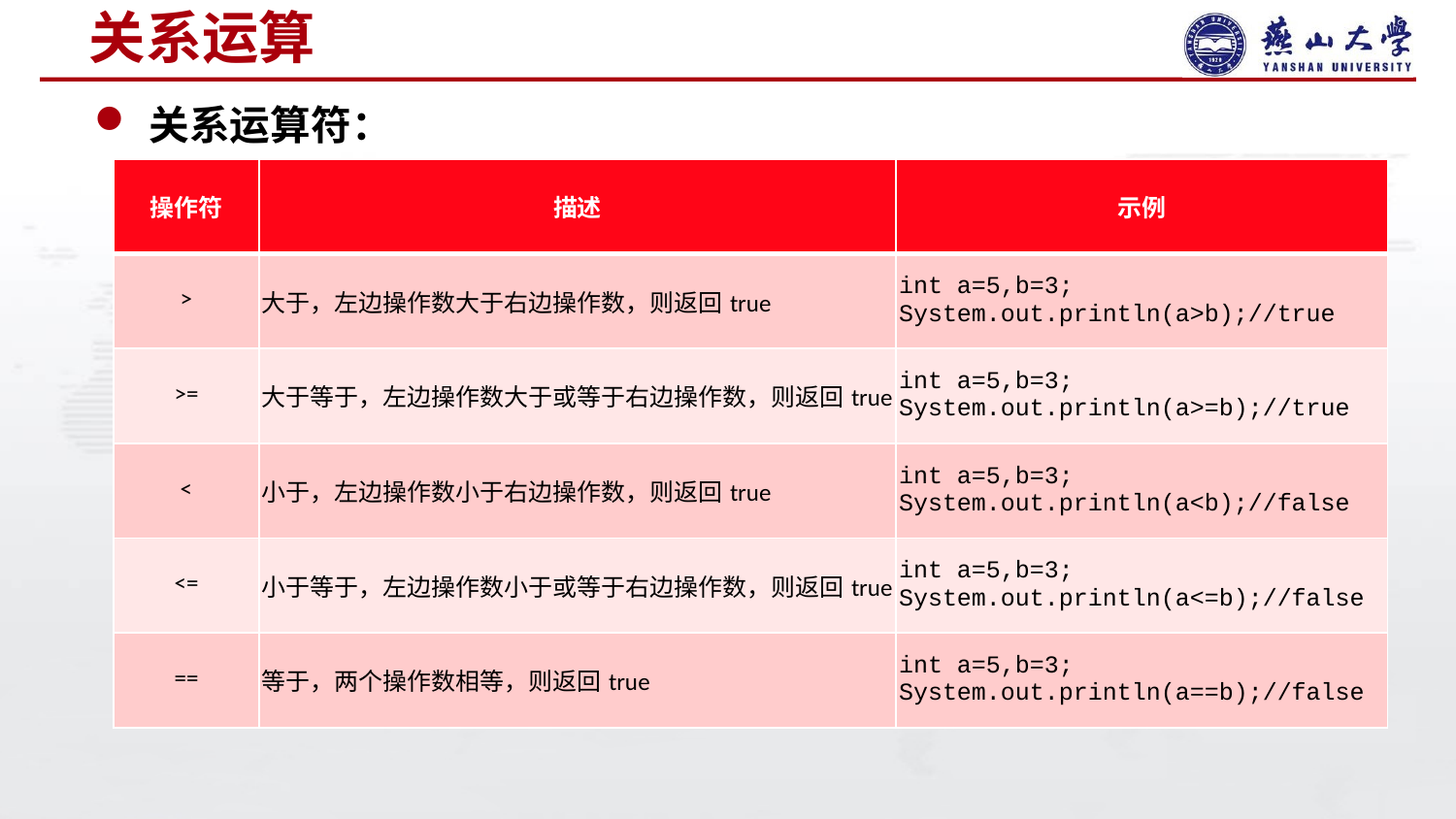

# 关系运算
关系运算符：

| 操作符 | 描述 | 示例 |
| --- | --- | --- |
| > | 大于，左边操作数大于右边操作数，则返回true | int a=5,b=3; System.out.println(a>b);//true |
| >= | 大于等于，左边操作数大于或等于右边操作数，则返回true | int a=5,b=3; System.out.println(a>=b);//true |
| < | 小于，左边操作数小于右边操作数，则返回true | int a=5,b=3; System.out.println(a<b);//false |
| <= | 小于等于，左边操作数小于或等于右边操作数，则返回true | int a=5,b=3; System.out.println(a<=b);//false |
| == | 等于，两个操作数相等，则返回true | int a=5,b=3; System.out.println(a==b);//false |